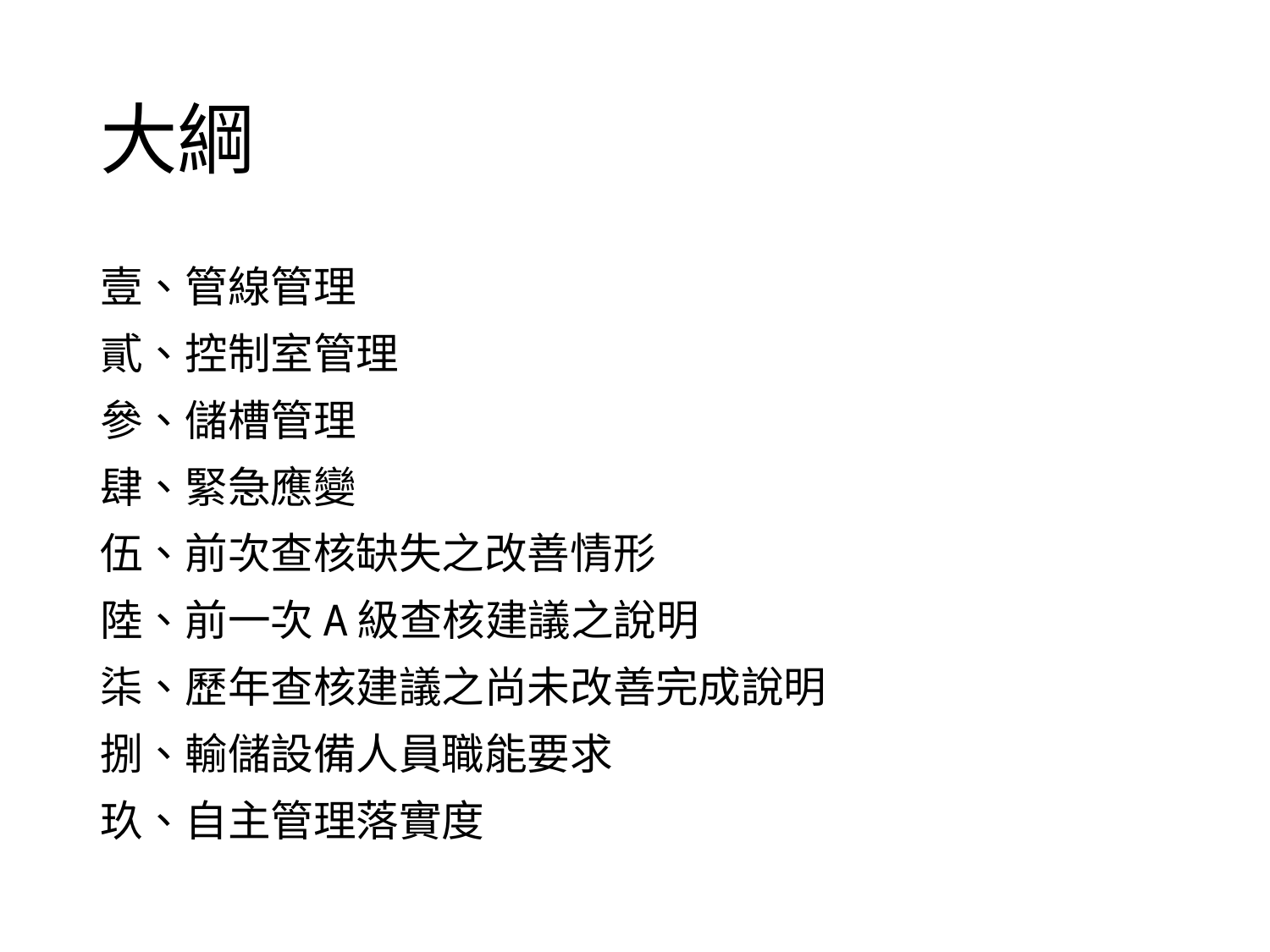

# 大綱
壹、管線管理
貳、控制室管理
參、儲槽管理
肆、緊急應變
伍、前次查核缺失之改善情形
陸、前一次A級查核建議之說明
柒、歷年查核建議之尚未改善完成說明
捌、輸儲設備人員職能要求
玖、自主管理落實度